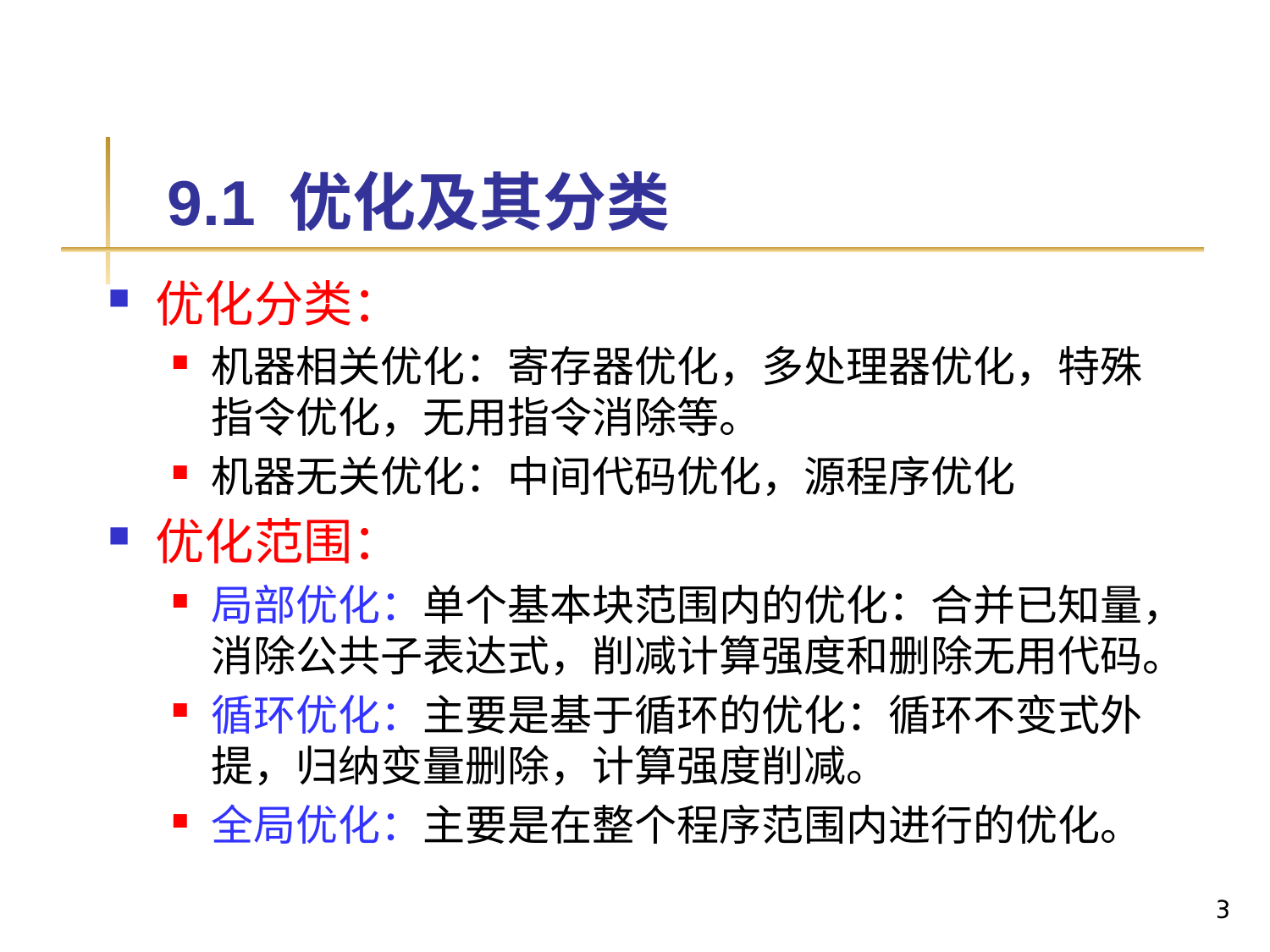

# 9.1 优化及其分类
优化分类：
机器相关优化：寄存器优化，多处理器优化，特殊指令优化，无用指令消除等。
机器无关优化：中间代码优化，源程序优化
优化范围：
局部优化：单个基本块范围内的优化：合并已知量，消除公共子表达式，削减计算强度和删除无用代码。
循环优化：主要是基于循环的优化：循环不变式外提，归纳变量删除，计算强度削减。
全局优化：主要是在整个程序范围内进行的优化。
3